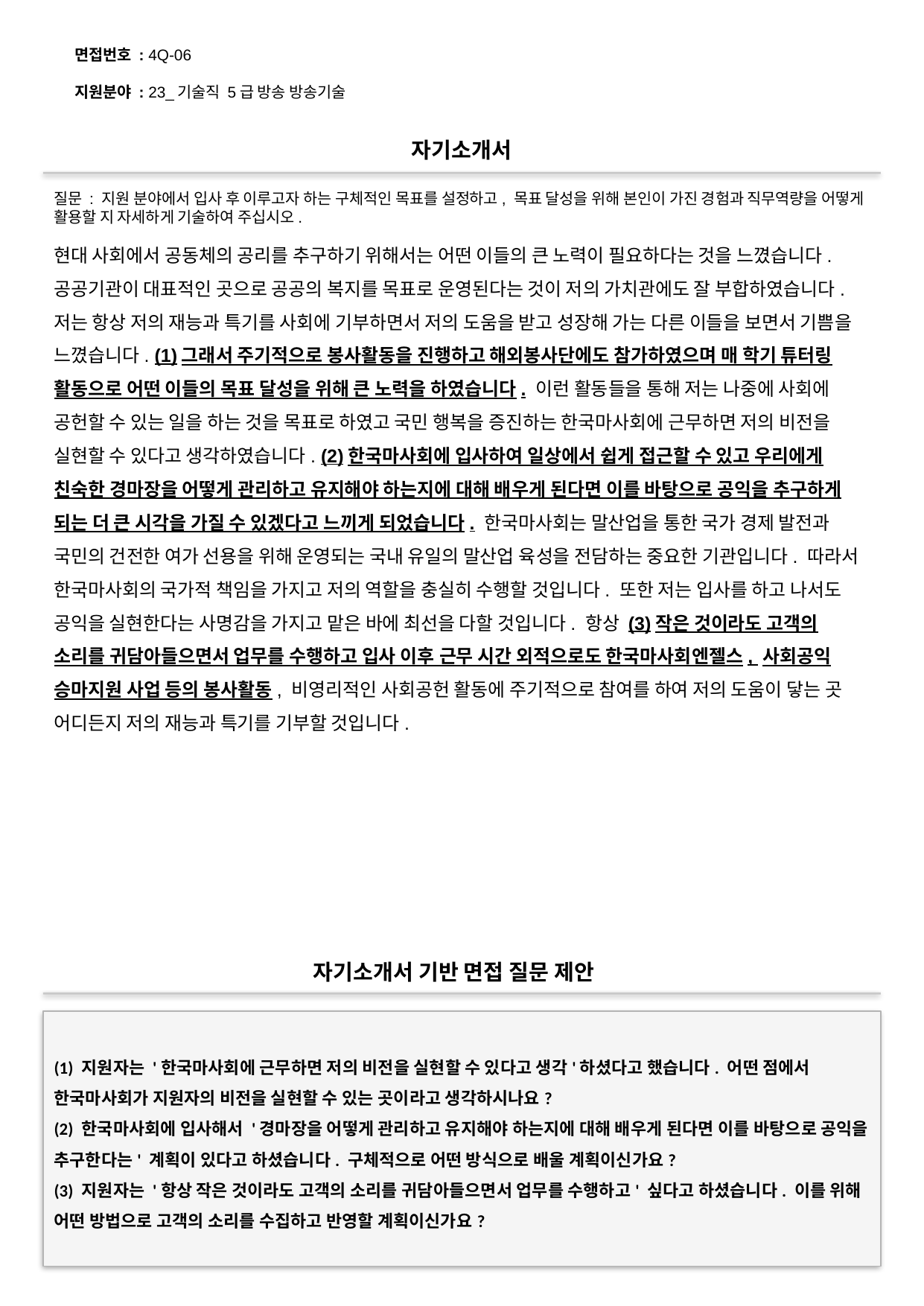

면접번호 : 4Q-06

지원분야 : 23_기술직 5급 방송 방송기술
#

자기소개서

질문 : 지원 분야에서 입사 후 이루고자 하는 구체적인 목표를 설정하고, 목표 달성을 위해 본인이 가진 경험과 직무역량을 어떻게 활용할 지 자세하게 기술하여 주십시오.

현대 사회에서 공동체의 공리를 추구하기 위해서는 어떤 이들의 큰 노력이 필요하다는 것을 느꼈습니다. 공공기관이 대표적인 곳으로 공공의 복지를 목표로 운영된다는 것이 저의 가치관에도 잘 부합하였습니다. 저는 항상 저의 재능과 특기를 사회에 기부하면서 저의 도움을 받고 성장해 가는 다른 이들을 보면서 기쁨을 느꼈습니다. (1)그래서 주기적으로 봉사활동을 진행하고 해외봉사단에도 참가하였으며 매 학기 튜터링 활동으로 어떤 이들의 목표 달성을 위해 큰 노력을 하였습니다. 이런 활동들을 통해 저는 나중에 사회에 공헌할 수 있는 일을 하는 것을 목표로 하였고 국민 행복을 증진하는 한국마사회에 근무하면 저의 비전을 실현할 수 있다고 생각하였습니다. (2)한국마사회에 입사하여 일상에서 쉽게 접근할 수 있고 우리에게 친숙한 경마장을 어떻게 관리하고 유지해야 하는지에 대해 배우게 된다면 이를 바탕으로 공익을 추구하게 되는 더 큰 시각을 가질 수 있겠다고 느끼게 되었습니다. 한국마사회는 말산업을 통한 국가 경제 발전과 국민의 건전한 여가 선용을 위해 운영되는 국내 유일의 말산업 육성을 전담하는 중요한 기관입니다. 따라서 한국마사회의 국가적 책임을 가지고 저의 역할을 충실히 수행할 것입니다. 또한 저는 입사를 하고 나서도 공익을 실현한다는 사명감을 가지고 맡은 바에 최선을 다할 것입니다. 항상 (3)작은 것이라도 고객의 소리를 귀담아들으면서 업무를 수행하고 입사 이후 근무 시간 외적으로도 한국마사회엔젤스, 사회공익 승마지원 사업 등의 봉사활동, 비영리적인 사회공헌 활동에 주기적으로 참여를 하여 저의 도움이 닿는 곳 어디든지 저의 재능과 특기를 기부할 것입니다.

자기소개서 기반 면접 질문 제안

(1) 지원자는 '한국마사회에 근무하면 저의 비전을 실현할 수 있다고 생각'하셨다고 했습니다. 어떤 점에서 한국마사회가 지원자의 비전을 실현할 수 있는 곳이라고 생각하시나요?
(2) 한국마사회에 입사해서 '경마장을 어떻게 관리하고 유지해야 하는지에 대해 배우게 된다면 이를 바탕으로 공익을 추구한다는' 계획이 있다고 하셨습니다. 구체적으로 어떤 방식으로 배울 계획이신가요?
(3) 지원자는 '항상 작은 것이라도 고객의 소리를 귀담아들으면서 업무를 수행하고' 싶다고 하셨습니다. 이를 위해 어떤 방법으로 고객의 소리를 수집하고 반영할 계획이신가요?